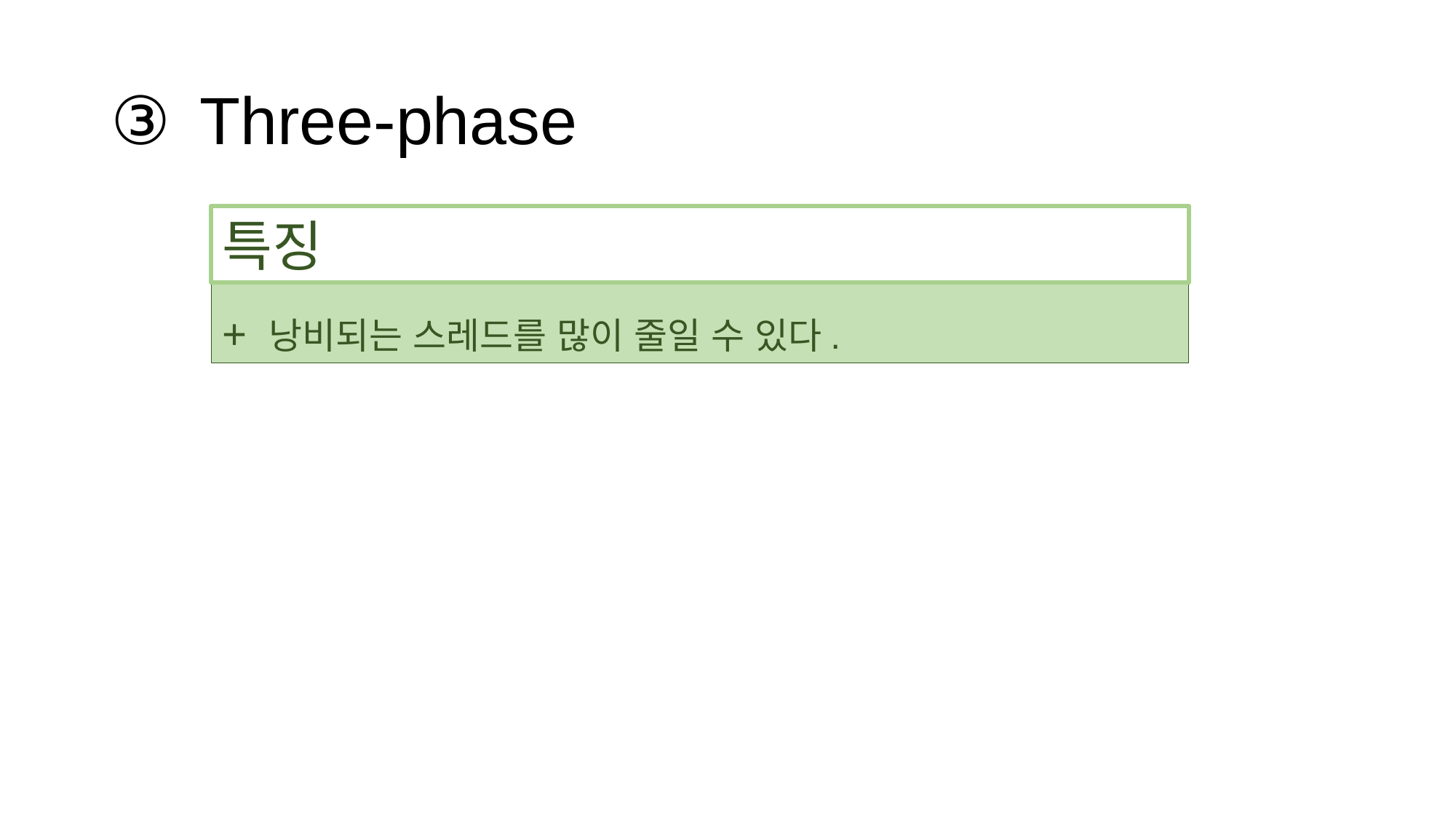

# Three-phase

특징
+ 낭비되는 스레드를 많이 줄일 수 있다.